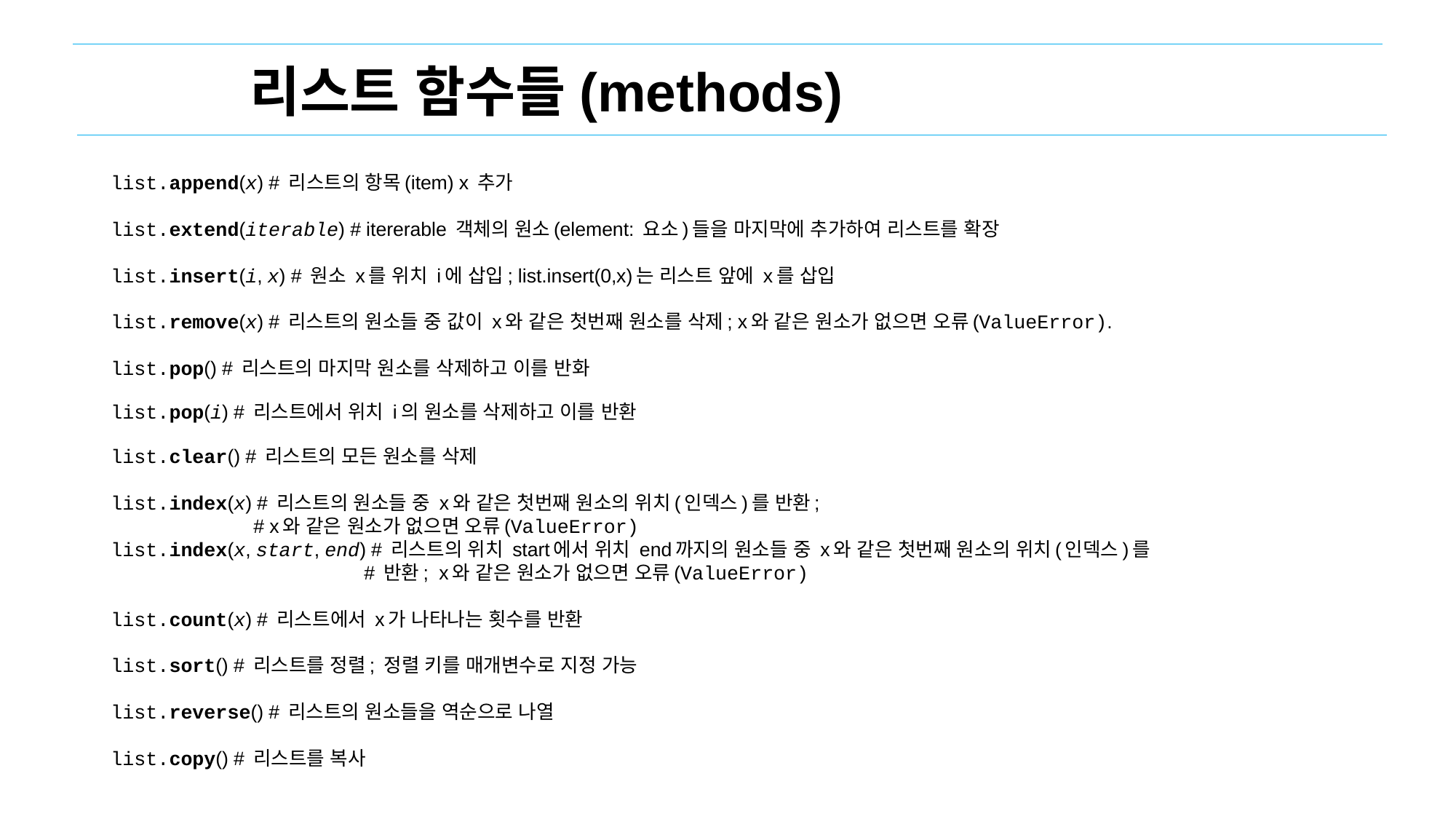

리스트 함수들(methods)
list.append(x) # 리스트의 항목(item) x 추가

list.extend(iterable) # itererable 객체의 원소(element: 요소)들을 마지막에 추가하여 리스트를 확장

list.insert(i, x) # 원소 x를 위치 i에 삽입; list.insert(0,x)는 리스트 앞에 x를 삽입

list.remove(x) # 리스트의 원소들 중 값이 x와 같은 첫번째 원소를 삭제; x와 같은 원소가 없으면 오류(ValueError).

list.pop() # 리스트의 마지막 원소를 삭제하고 이를 반화

list.pop(i) # 리스트에서 위치 i의 원소를 삭제하고 이를 반환

list.clear() # 리스트의 모든 원소를 삭제

list.index(x) # 리스트의 원소들 중 x와 같은 첫번째 원소의 위치(인덱스)를 반환;
                           # x와 같은 원소가 없으면 오류(ValueError)
list.index(x, start, end) # 리스트의 위치 start에서 위치 end까지의 원소들 중 x와 같은 첫번째 원소의 위치(인덱스)를
                                                # 반환;  x와 같은 원소가 없으면 오류(ValueError)

list.count(x) # 리스트에서 x가 나타나는 횟수를 반환

list.sort() # 리스트를 정렬; 정렬 키를 매개변수로 지정 가능

list.reverse() # 리스트의 원소들을 역순으로 나열

list.copy() # 리스트를 복사